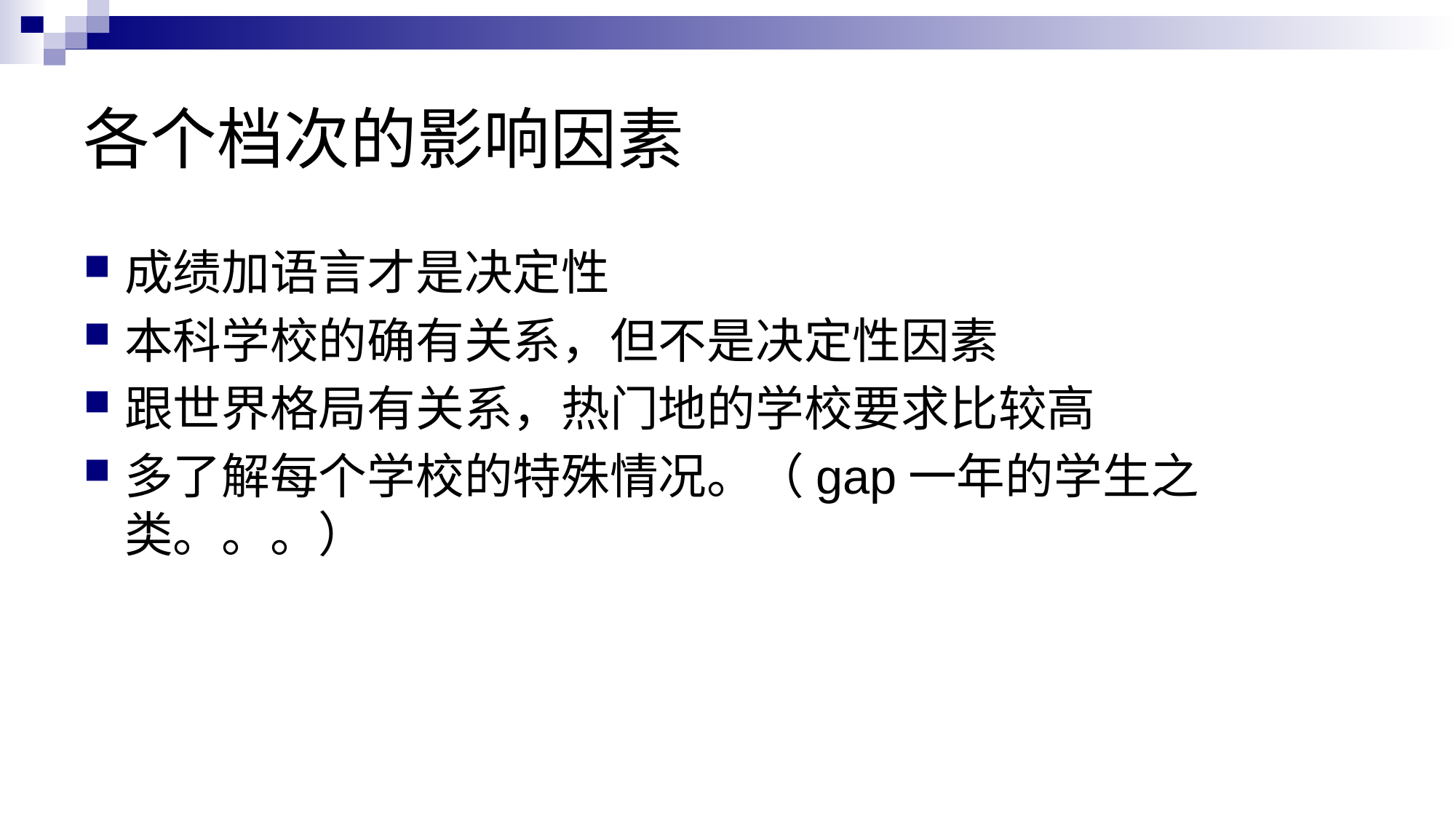

# 各个档次的影响因素
成绩加语言才是决定性
本科学校的确有关系，但不是决定性因素
跟世界格局有关系，热门地的学校要求比较高
多了解每个学校的特殊情况。（gap一年的学生之类。。。）